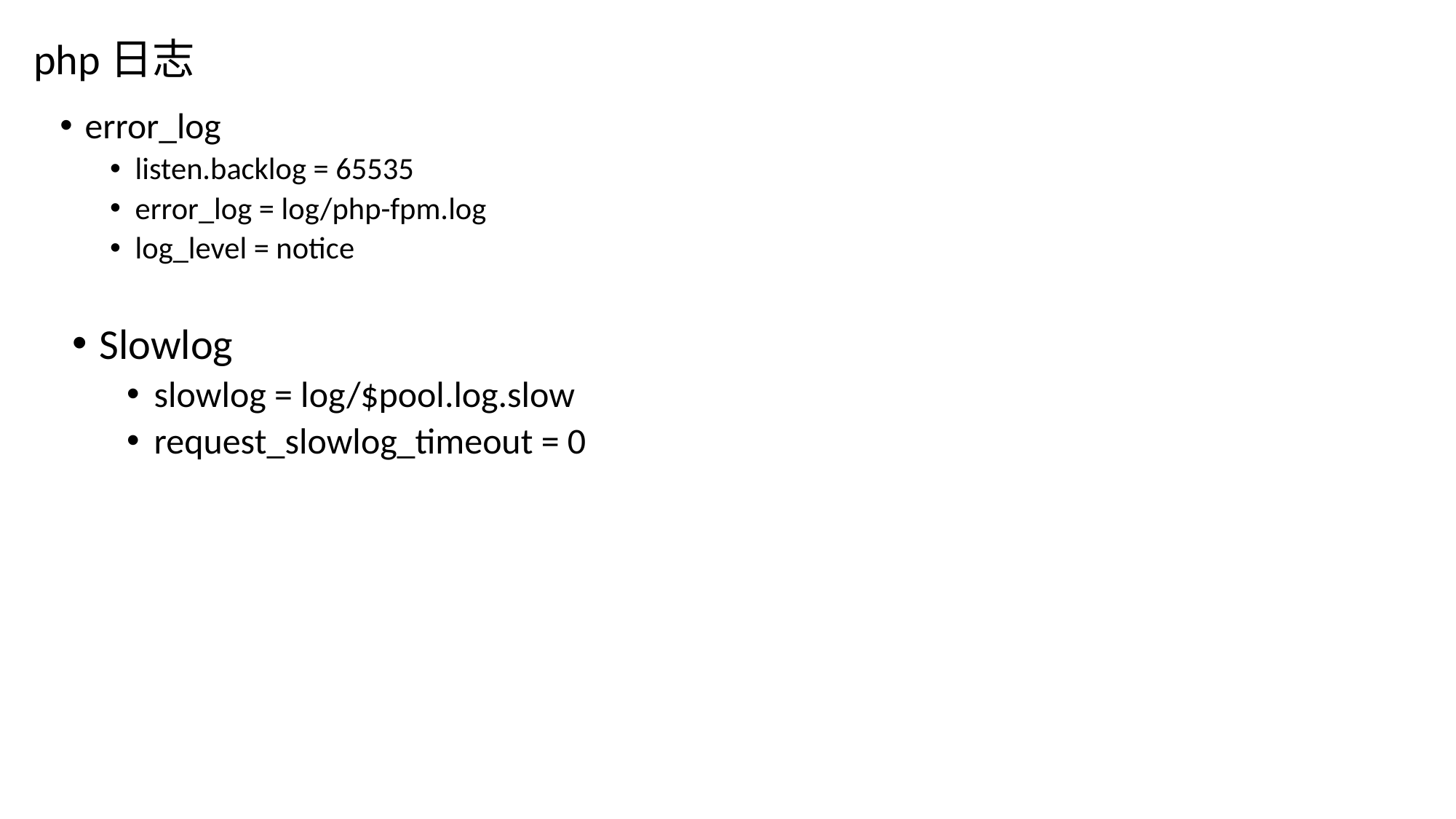

# php日志
error_log
listen.backlog = 65535
error_log = log/php-fpm.log
log_level = notice
Slowlog
slowlog = log/$pool.log.slow
request_slowlog_timeout = 0